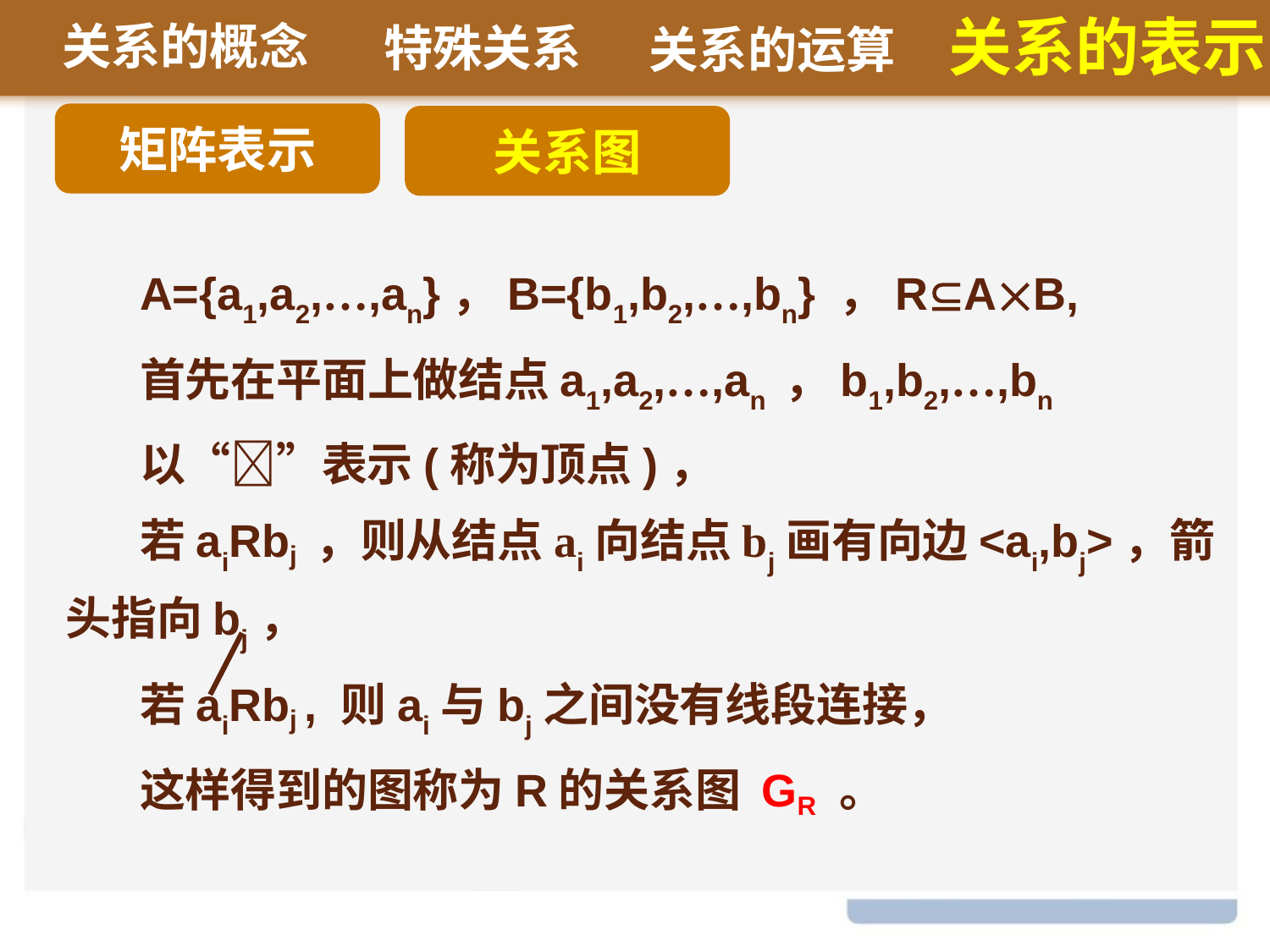

关系的概念
第一部分 集合论
第一部分 集合论
第一部分 集合论
第一部分 集合论
第一部分 集合论
第一部分 集合论
关系的表示
特殊关系
关系的运算
第一部分 集合论
矩阵表示
关系图
A={a1,a2,…,an}，B={b1,b2,…,bn} ，R⊆A×B,
首先在平面上做结点a1,a2,…,an ，b1,b2,…,bn
以“°”表示(称为顶点)，
若aiRbj ，则从结点ai向结点bj画有向边<ai,bj>，箭头指向bj，
若aiRbj , 则ai与bj之间没有线段连接，
这样得到的图称为R的关系图 GR 。